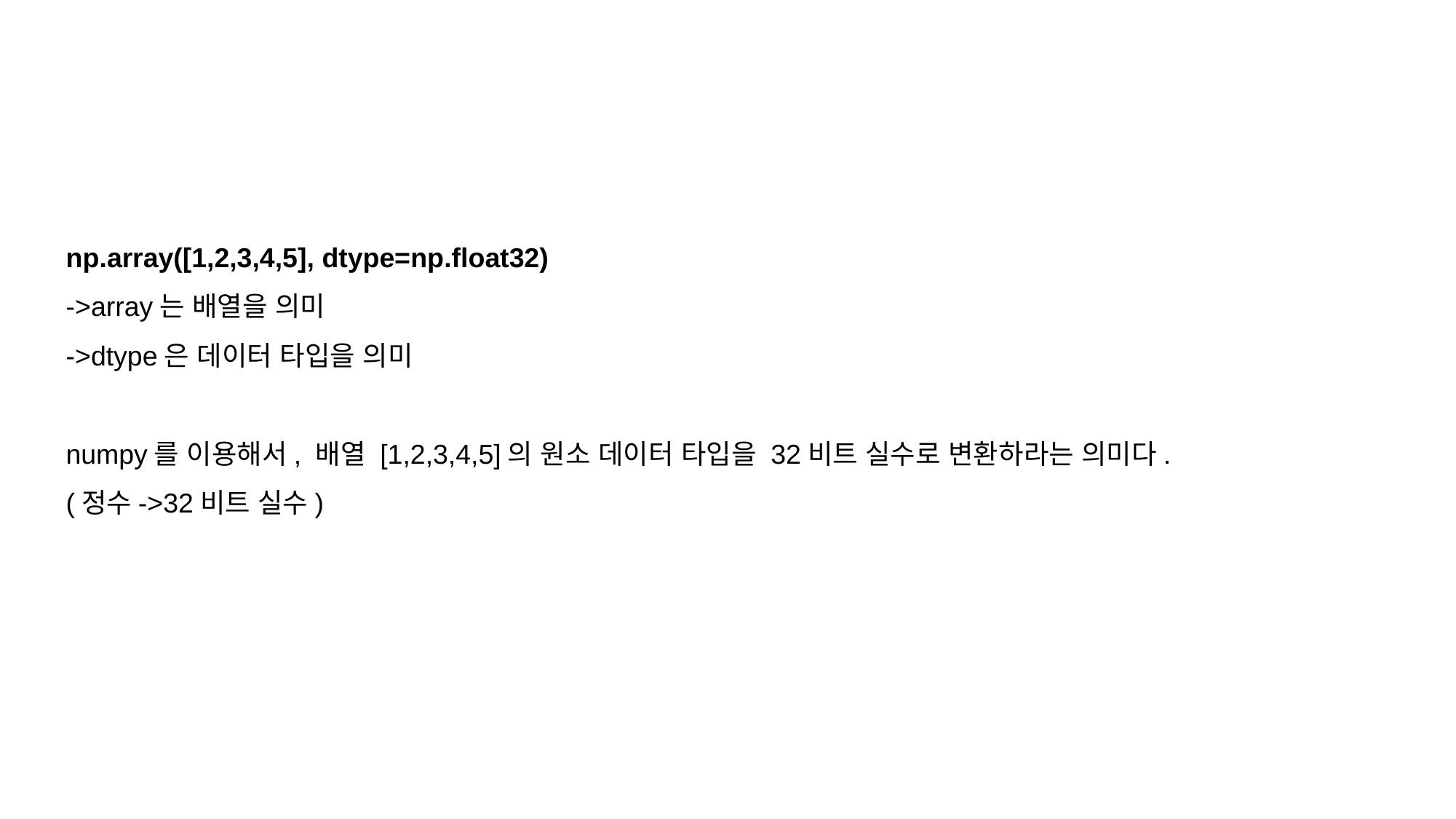

#
np.array([1,2,3,4,5], dtype=np.float32)
->array는 배열을 의미
->dtype은 데이터 타입을 의미

numpy를 이용해서, 배열 [1,2,3,4,5]의 원소 데이터 타입을 32비트 실수로 변환하라는 의미다.
(정수->32비트 실수)